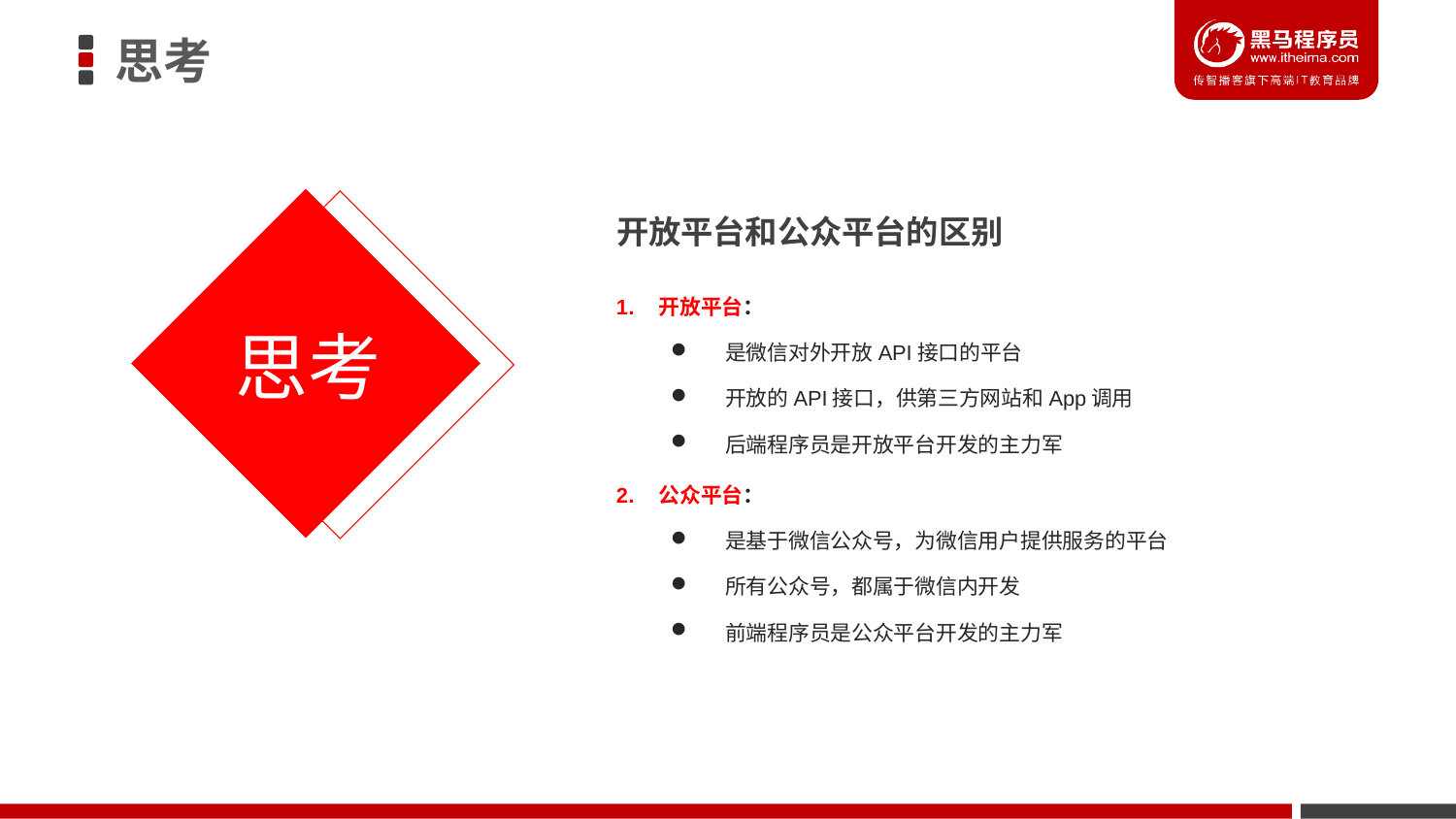

# 开放平台和公众平台的区别
开放平台：
是微信对外开放API接口的平台
开放的API接口，供第三方网站和App调用
后端程序员是开放平台开发的主力军
公众平台：
是基于微信公众号，为微信用户提供服务的平台
所有公众号，都属于微信内开发
前端程序员是公众平台开发的主力军